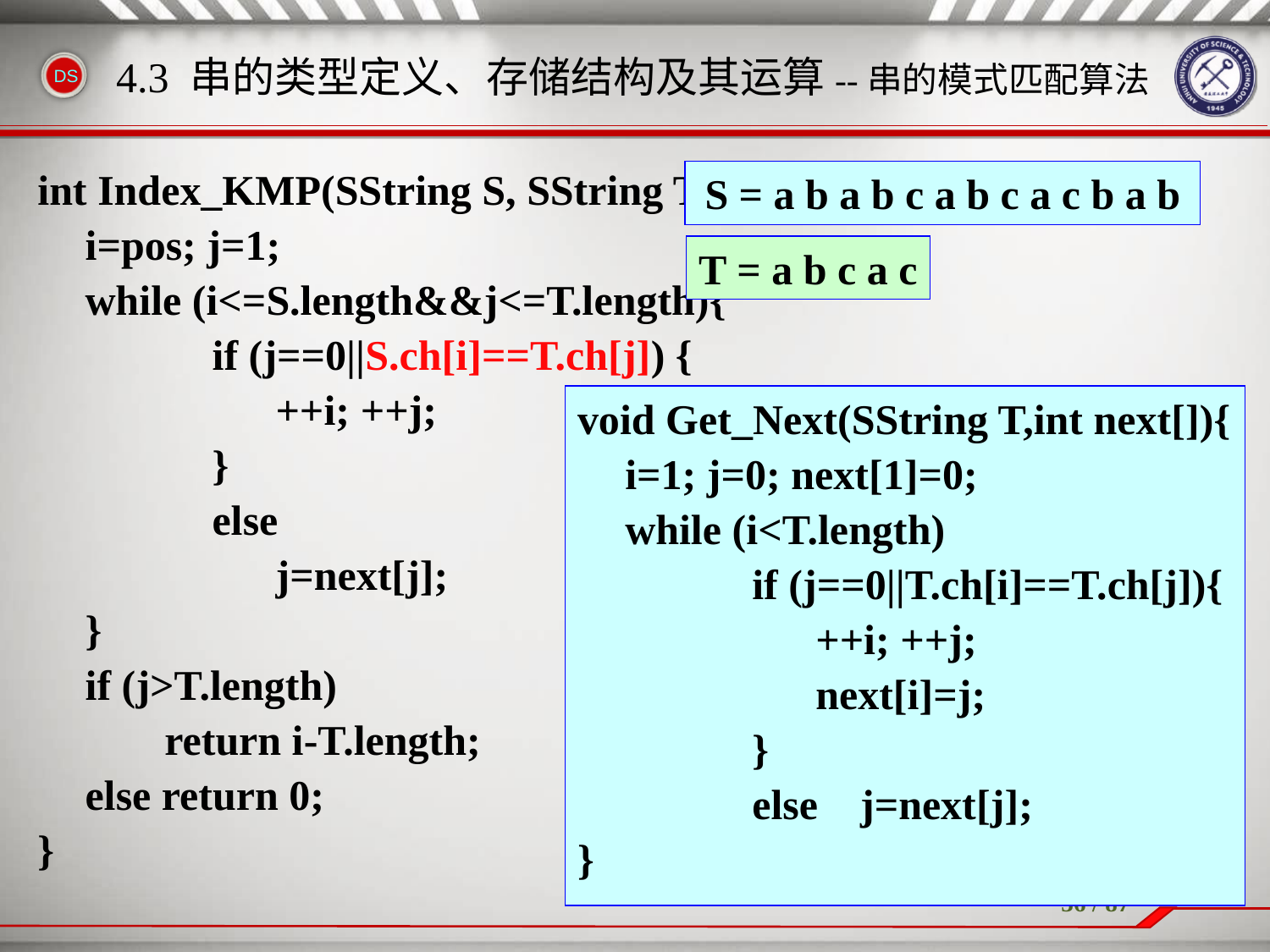

# 4.3 串的类型定义、存储结构及其运算--串的模式匹配算法
int Index_KMP(SString S, SString T, int pos){
	i=pos; j=1;
	while (i<=S.length&&j<=T.length){
		if (j==0||S.ch[i]==T.ch[j]) {
		      ++i; ++j;
		}
		else
		      j=next[j];
	}
	if (j>T.length)
            return i-T.length;
	else return 0;
}
S = a b a b c a b c a c b a b
T = a b c a c
void Get_Next(SString T,int next[]){
	i=1; j=0; next[1]=0;
	while (i<T.length)
		if (j==0||T.ch[i]==T.ch[j]){
		      ++i; ++j;
		      next[i]=j;
		}
		else    j=next[j];
}